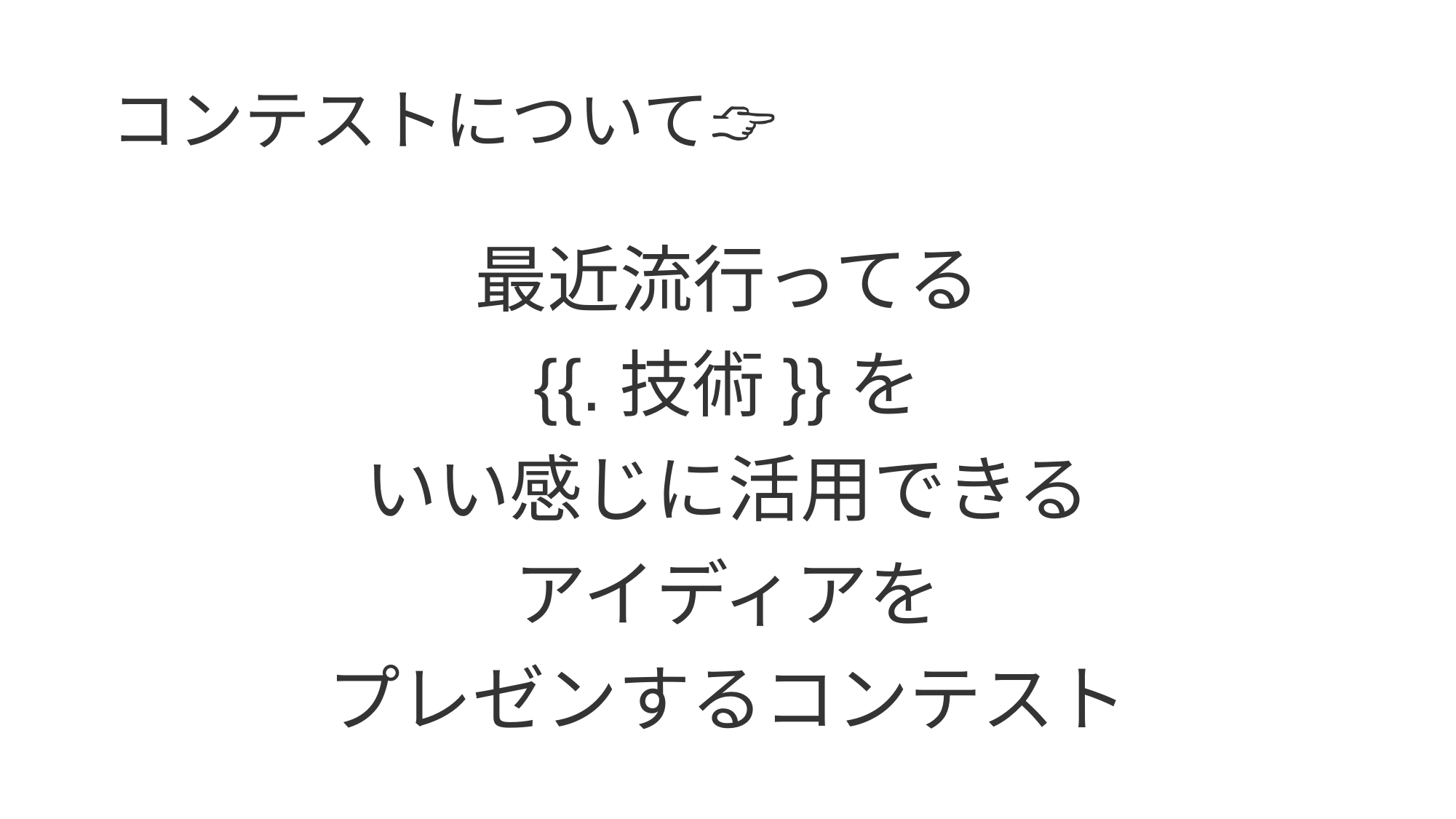

# コンテストについて👉
最近流行ってる
{{.技術}}を
いい感じに活用できる
アイディアを
プレゼンするコンテスト